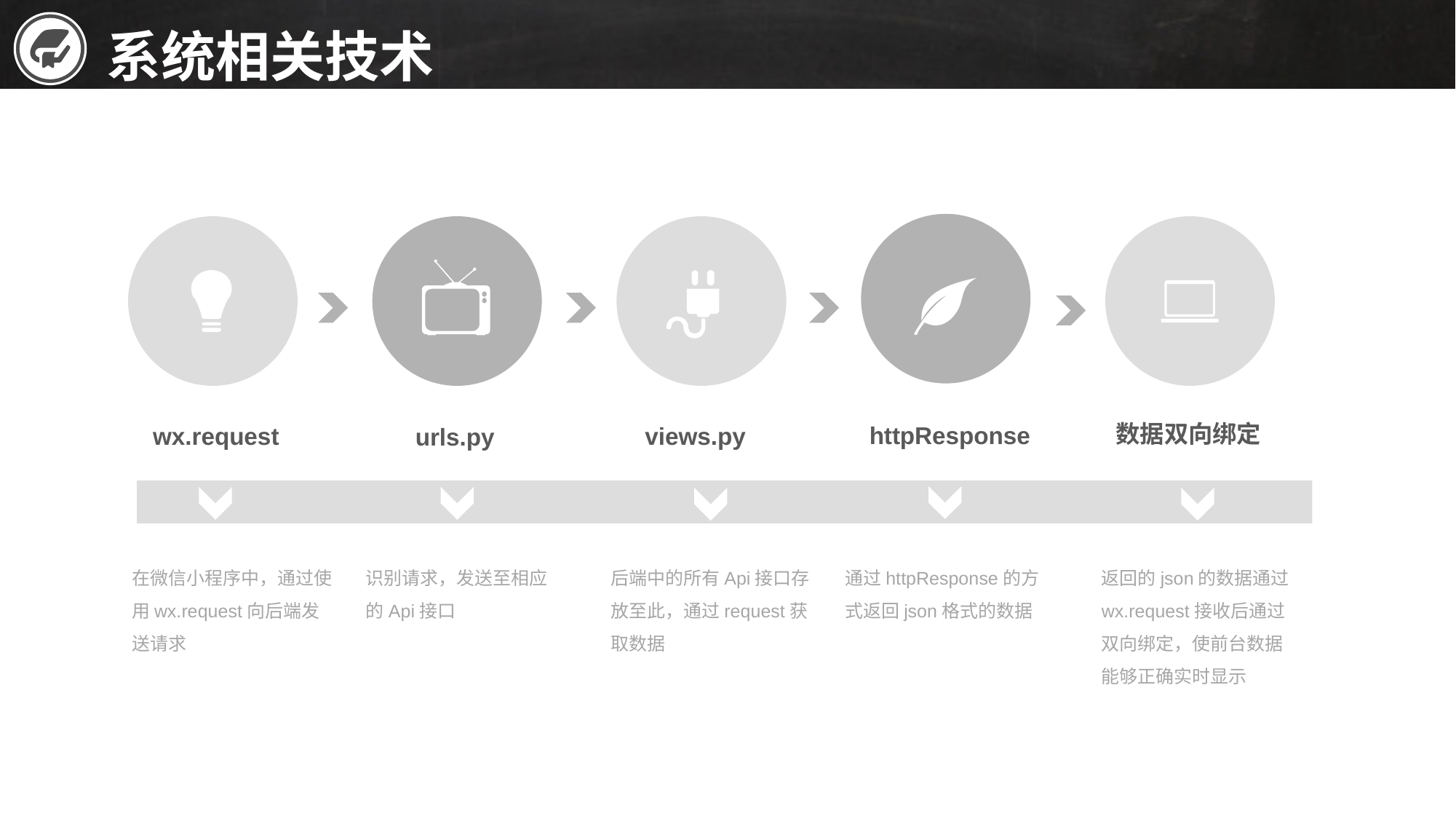

系统相关技术

数据双向绑定
httpResponse
wx.request
views.py
urls.py

在微信小程序中，通过使用wx.request向后端发送请求
返回的json的数据通过wx.request接收后通过双向绑定，使前台数据能够正确实时显示
识别请求，发送至相应的Api接口
后端中的所有Api接口存放至此，通过request获取数据
通过httpResponse的方式返回json格式的数据